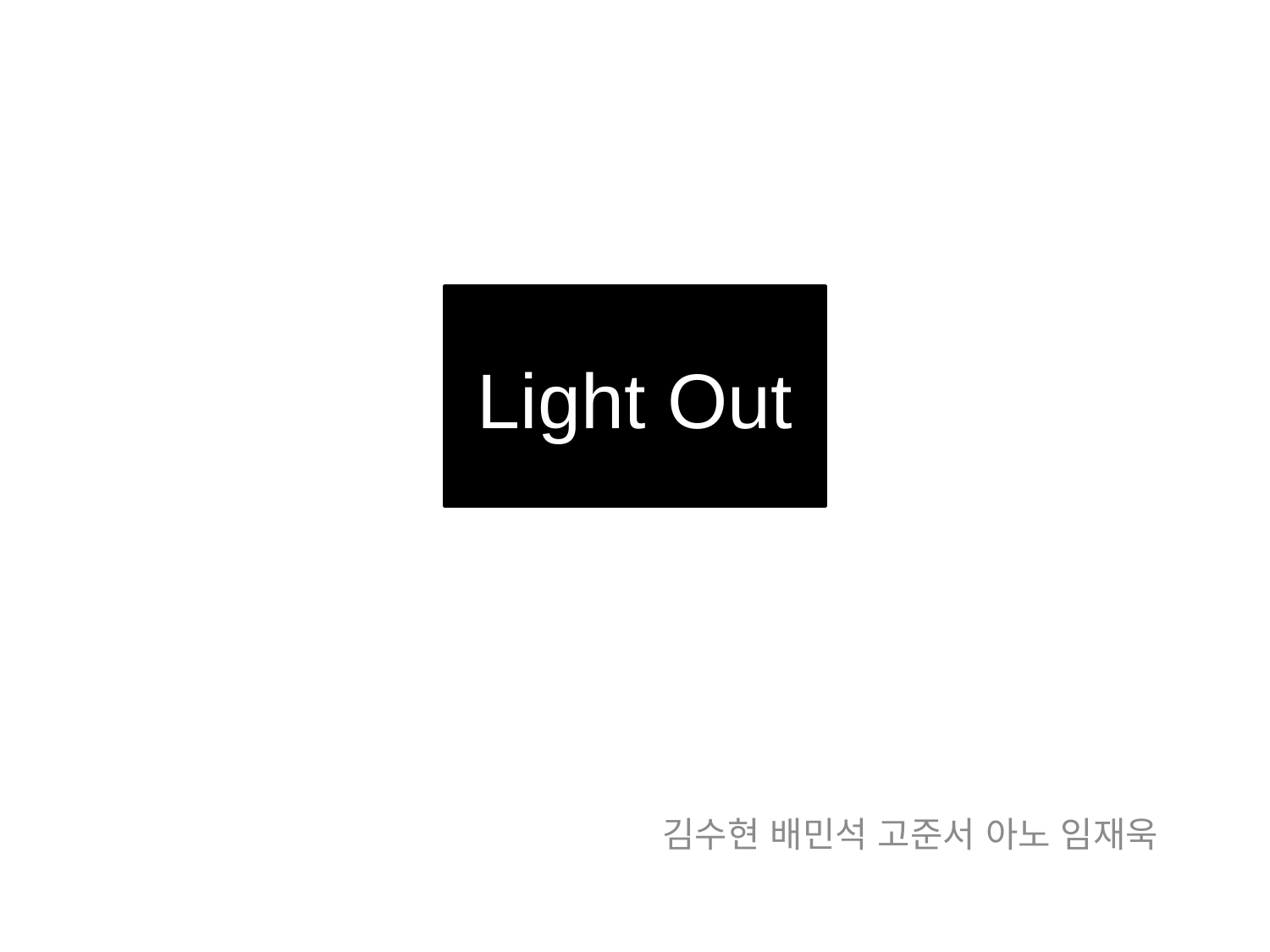

# Light Out
김수현 배민석 고준서 아노 임재욱